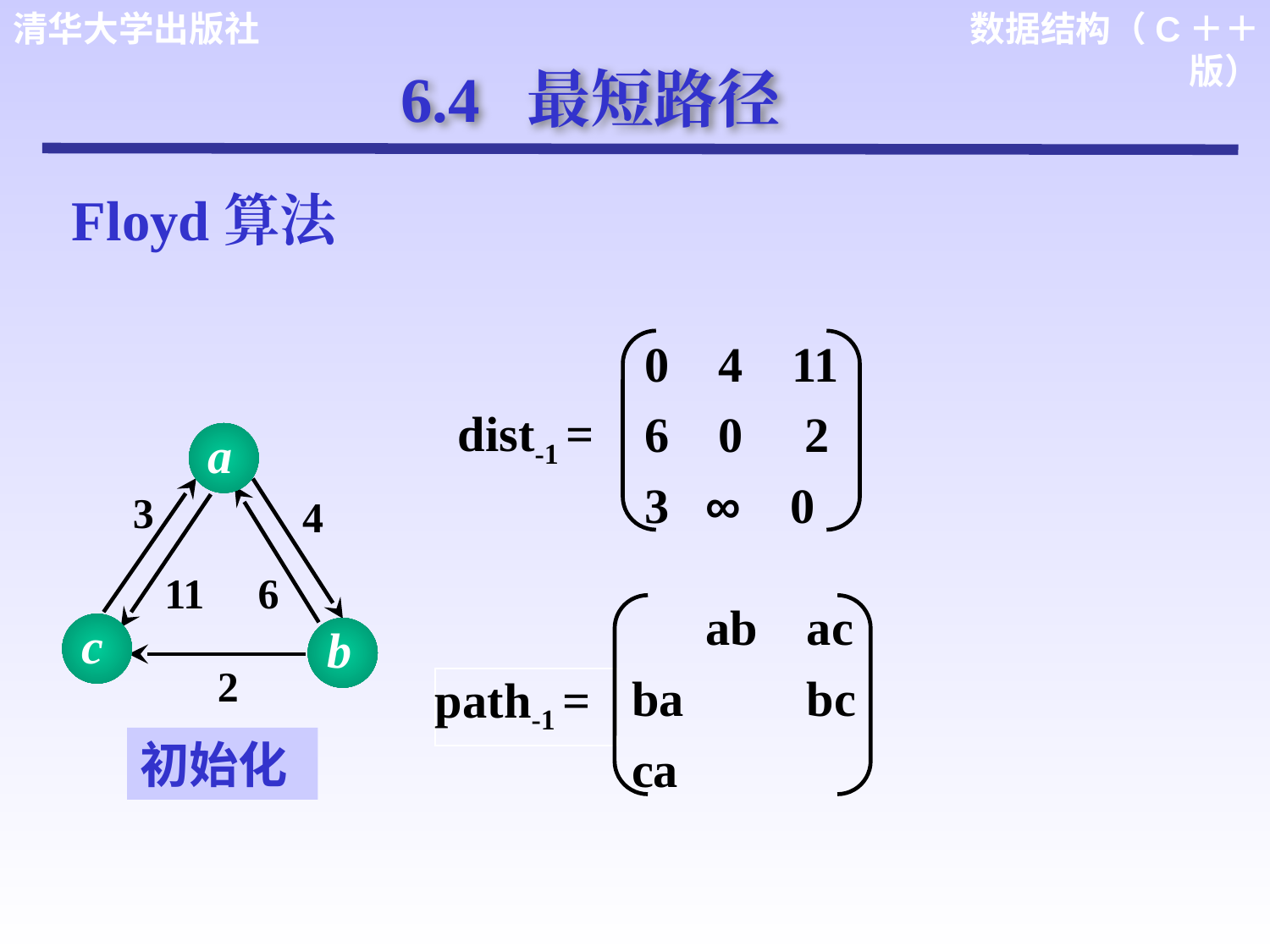

6.4  最短路径
Floyd算法
0    4    11
6    0     2
3   ∞    0

dist-1 =
a

3
4

11
6
c

b

2
      ab    ac
ba          bc
ca

path-1 =
初始化